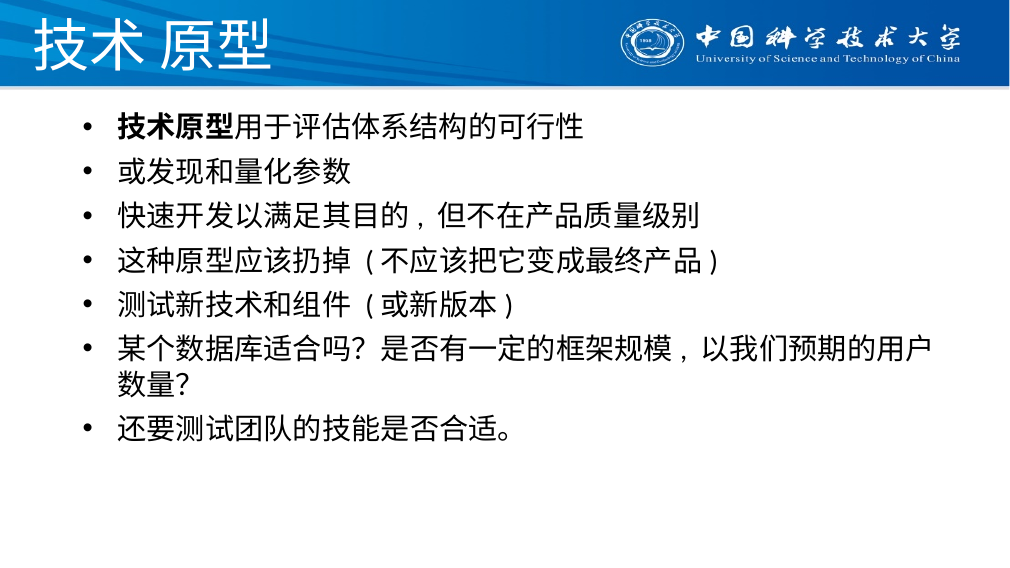

# 技术 原型
技术原型用于评估体系结构的可行性
或发现和量化参数
快速开发以满足其目的, 但不在产品质量级别
这种原型应该扔掉 (不应该把它变成最终产品)
测试新技术和组件 (或新版本)
某个数据库适合吗？是否有一定的框架规模, 以我们预期的用户数量？
还要测试团队的技能是否合适。